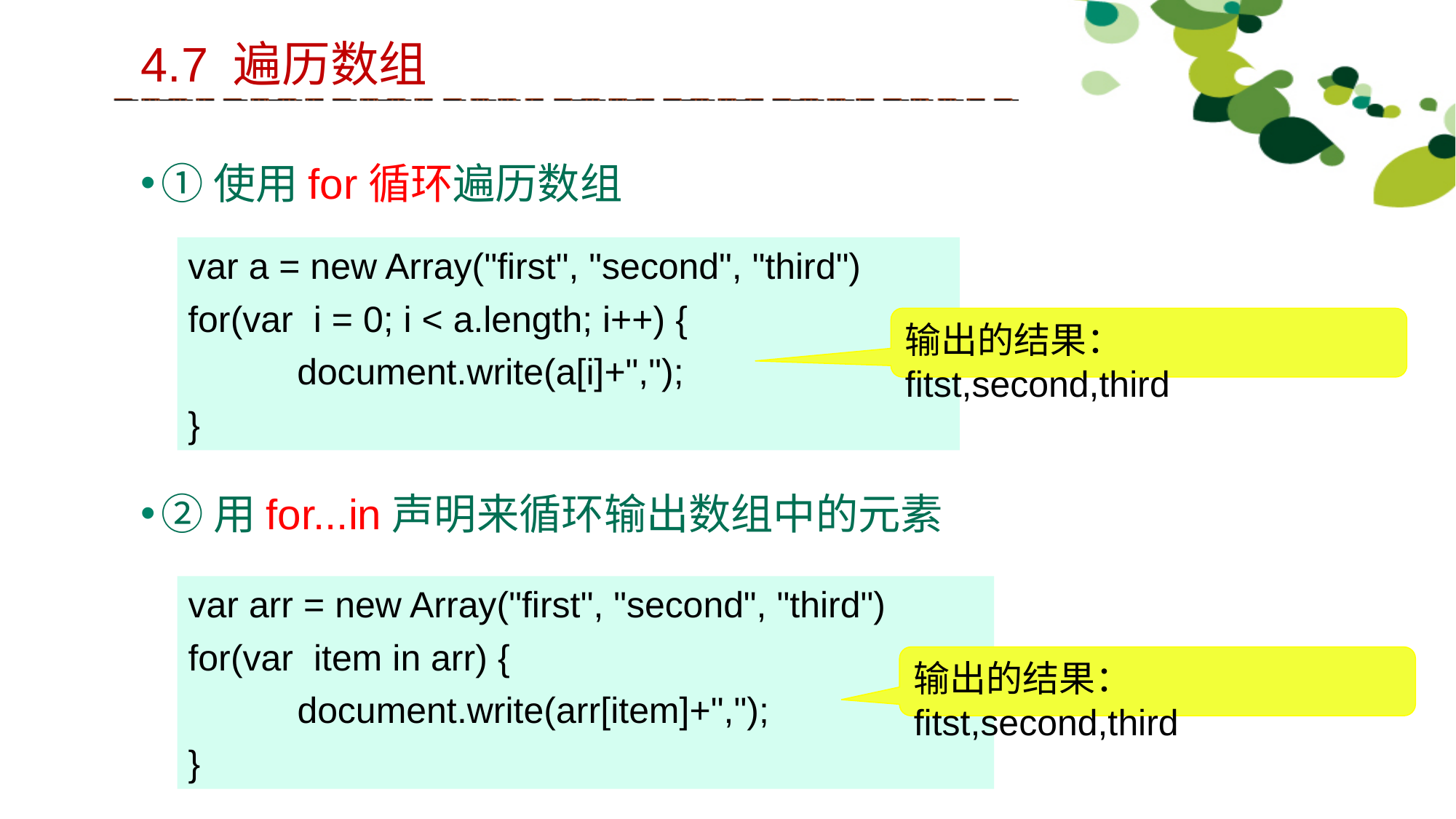

4.7 遍历数组
①使用for循环遍历数组

②用for...in声明来循环输出数组中的元素
var a = new Array("first", "second", "third")
for(var  i = 0; i < a.length; i++) {
	document.write(a[i]+",");
}
输出的结果：fitst,second,third
var arr = new Array("first", "second", "third")
for(var  item in arr) {
	document.write(arr[item]+",");
}
输出的结果：fitst,second,third